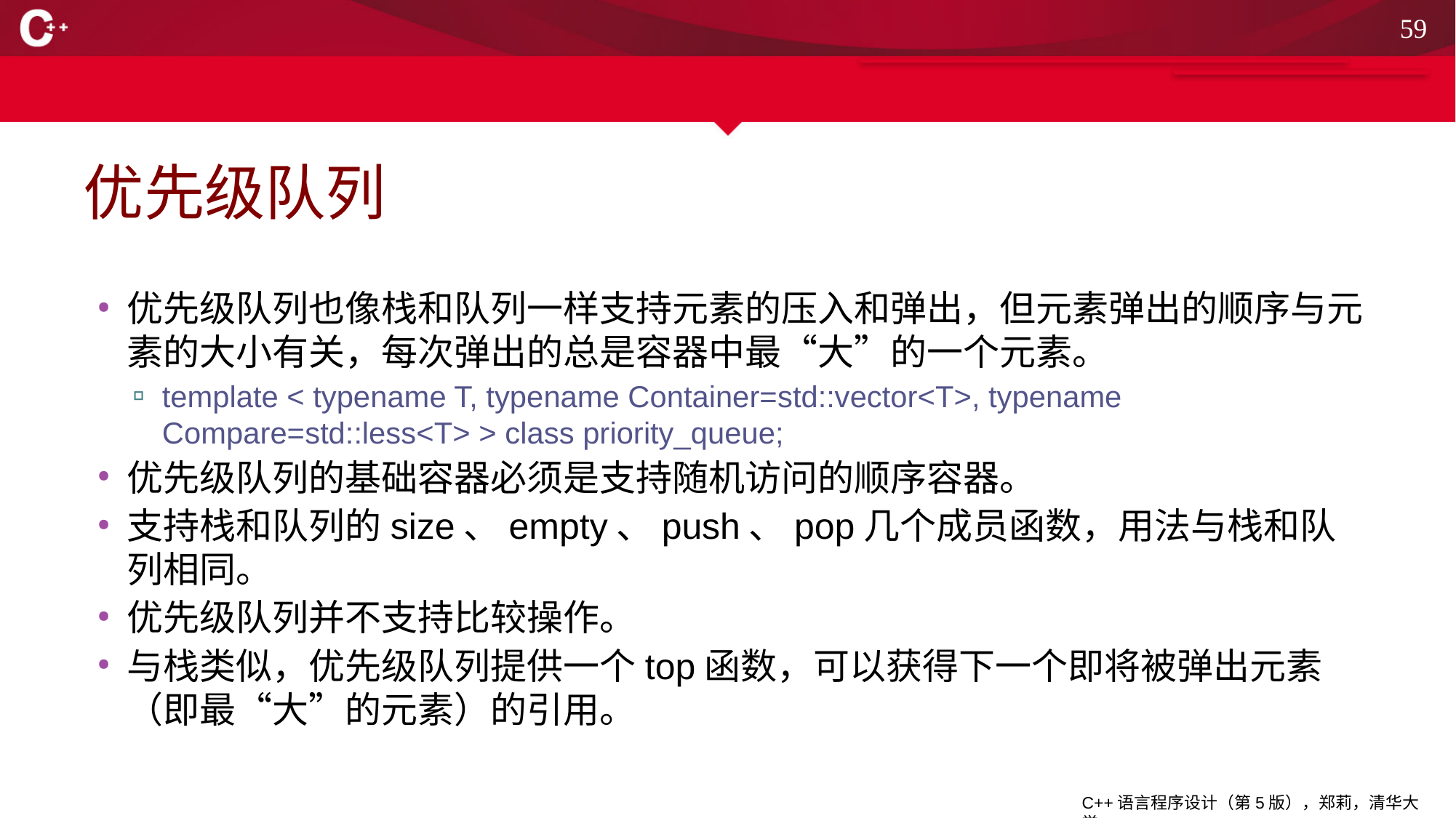

59
# 优先级队列
优先级队列也像栈和队列一样支持元素的压入和弹出，但元素弹出的顺序与元素的大小有关，每次弹出的总是容器中最“大”的一个元素。
template < typename T, typename Container=std::vector<T>, typename Compare=std::less<T> > class priority_queue;
优先级队列的基础容器必须是支持随机访问的顺序容器。
支持栈和队列的size、empty、push、pop几个成员函数，用法与栈和队列相同。
优先级队列并不支持比较操作。
与栈类似，优先级队列提供一个top函数，可以获得下一个即将被弹出元素（即最“大”的元素）的引用。